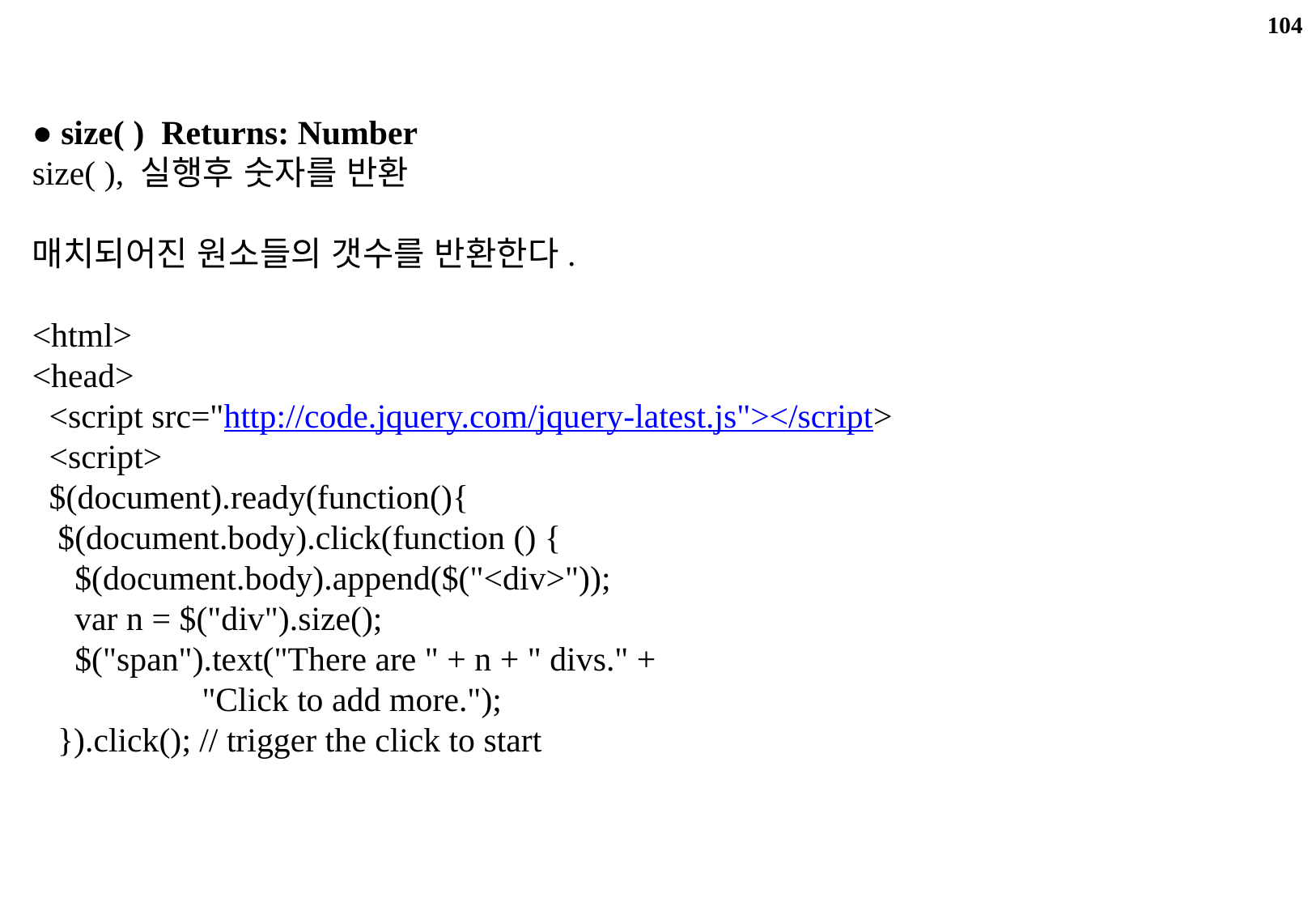

104
JQuery
● size( )  Returns: Number
size( ), 실행후 숫자를 반환
매치되어진 원소들의 갯수를 반환한다.
<html>
<head>
  <script src="http://code.jquery.com/jquery-latest.js"></script>
  <script>
  $(document).ready(function(){
   $(document.body).click(function () {
     $(document.body).append($("<div>"));
     var n = $("div").size();
     $("span").text("There are " + n + " divs." +
                    "Click to add more.");
   }).click(); // trigger the click to start